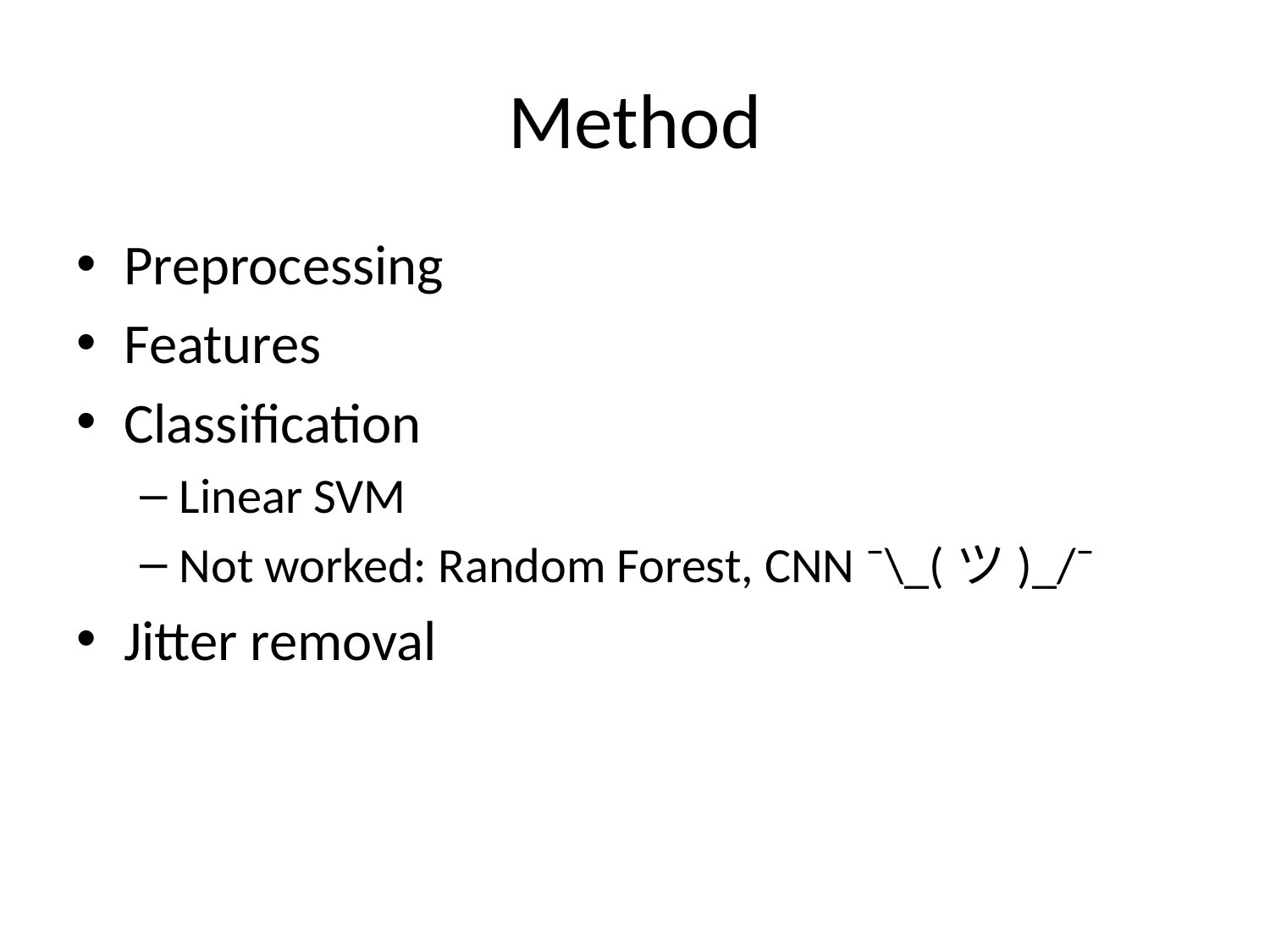

# Method
Preprocessing
Features
Classification
Linear SVM
Not worked: Random Forest, CNN ¯\_(ツ)_/¯
Jitter removal